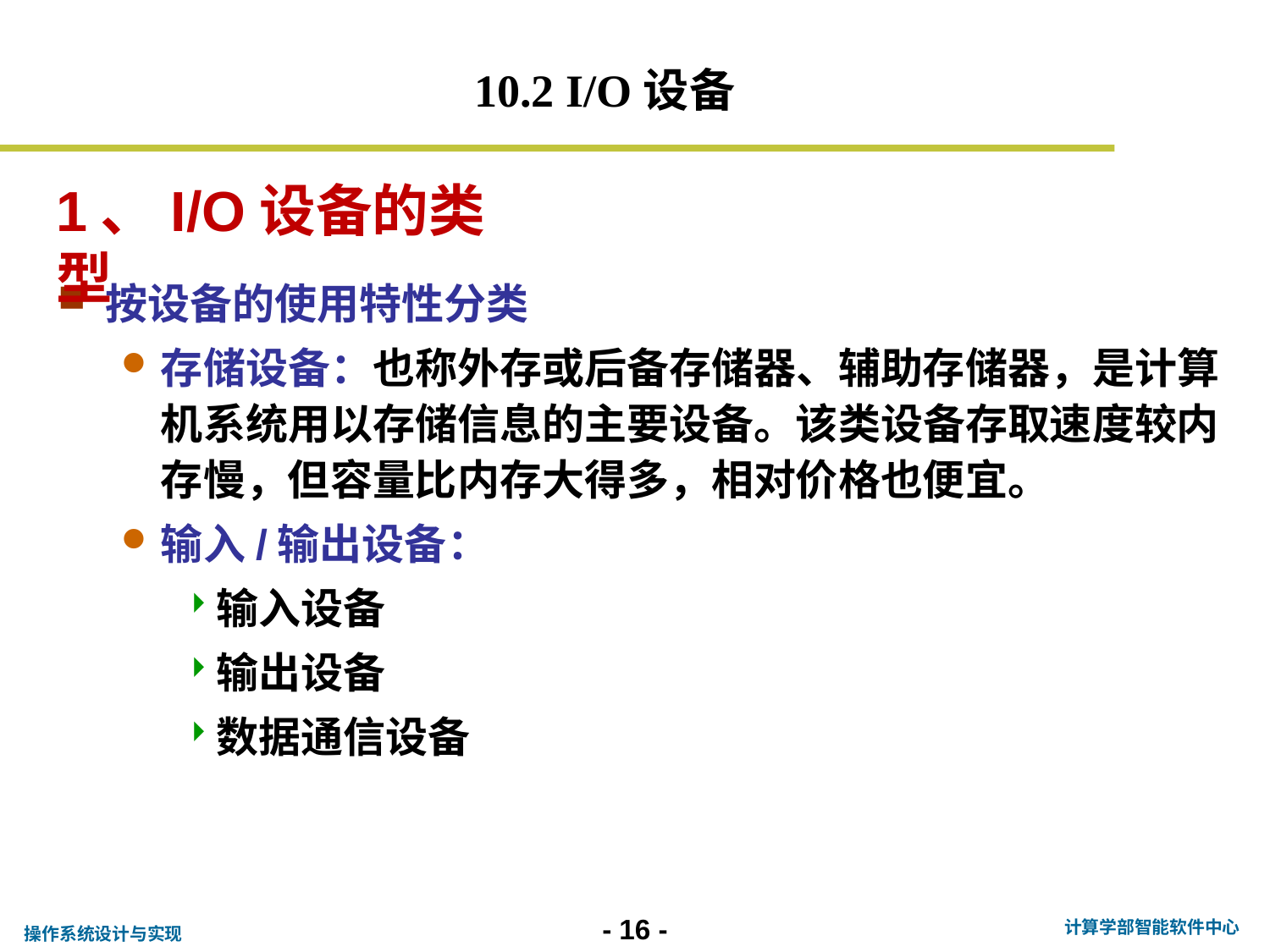

10.2 I/O设备
1、I/O设备的类型
按设备的使用特性分类
存储设备：也称外存或后备存储器、辅助存储器，是计算机系统用以存储信息的主要设备。该类设备存取速度较内存慢，但容量比内存大得多，相对价格也便宜。
输入/输出设备：
输入设备
输出设备
数据通信设备